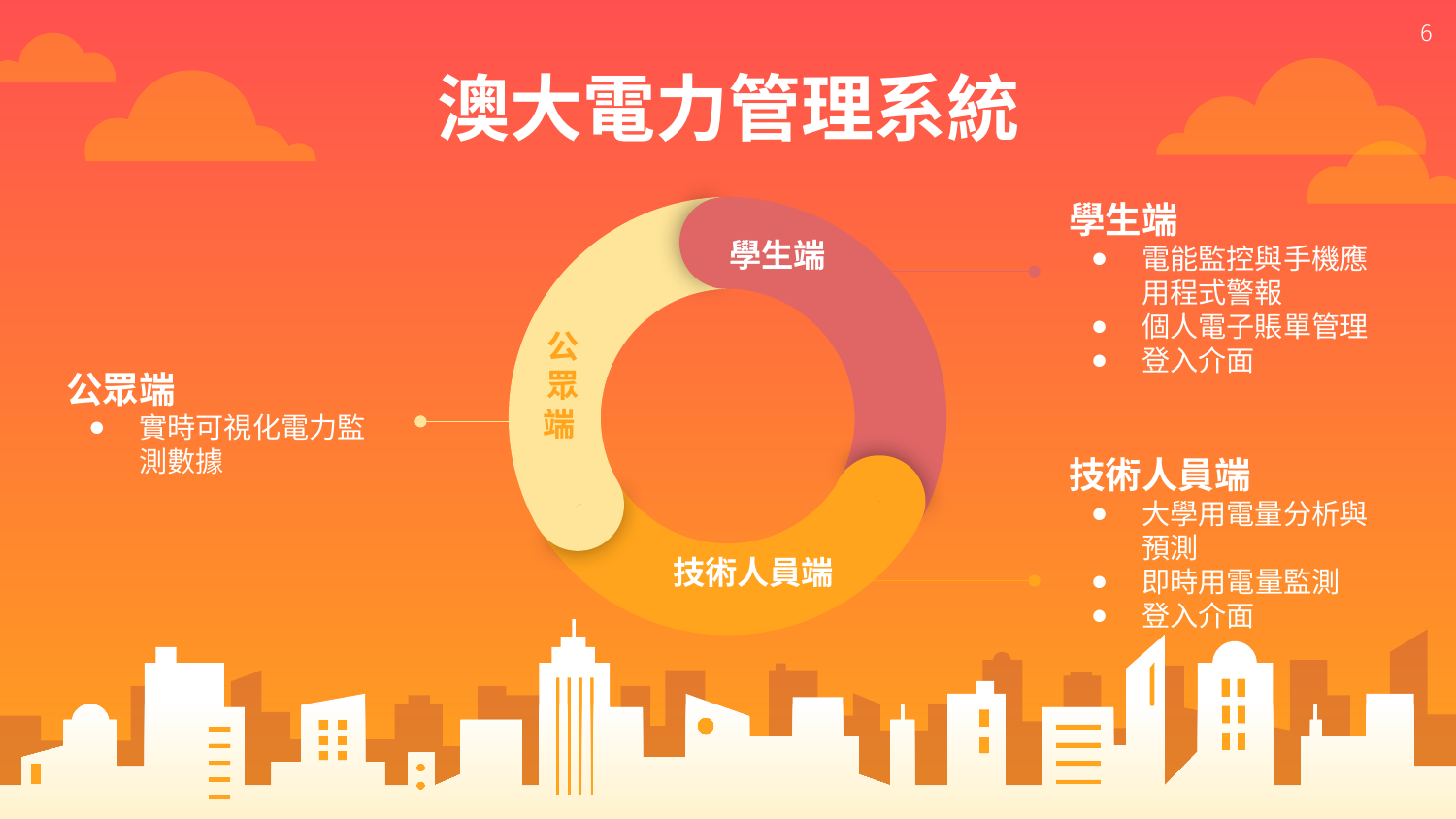

6
澳大電力管理系統

學生端
公眾端

技術人員端
學生端
電能監控與手機應用程式警報
個人電子賬單管理
登入介面
公眾端
實時可視化電力監測數據
技術人員端
大學用電量分析與預測
即時用電量監測
登入介面